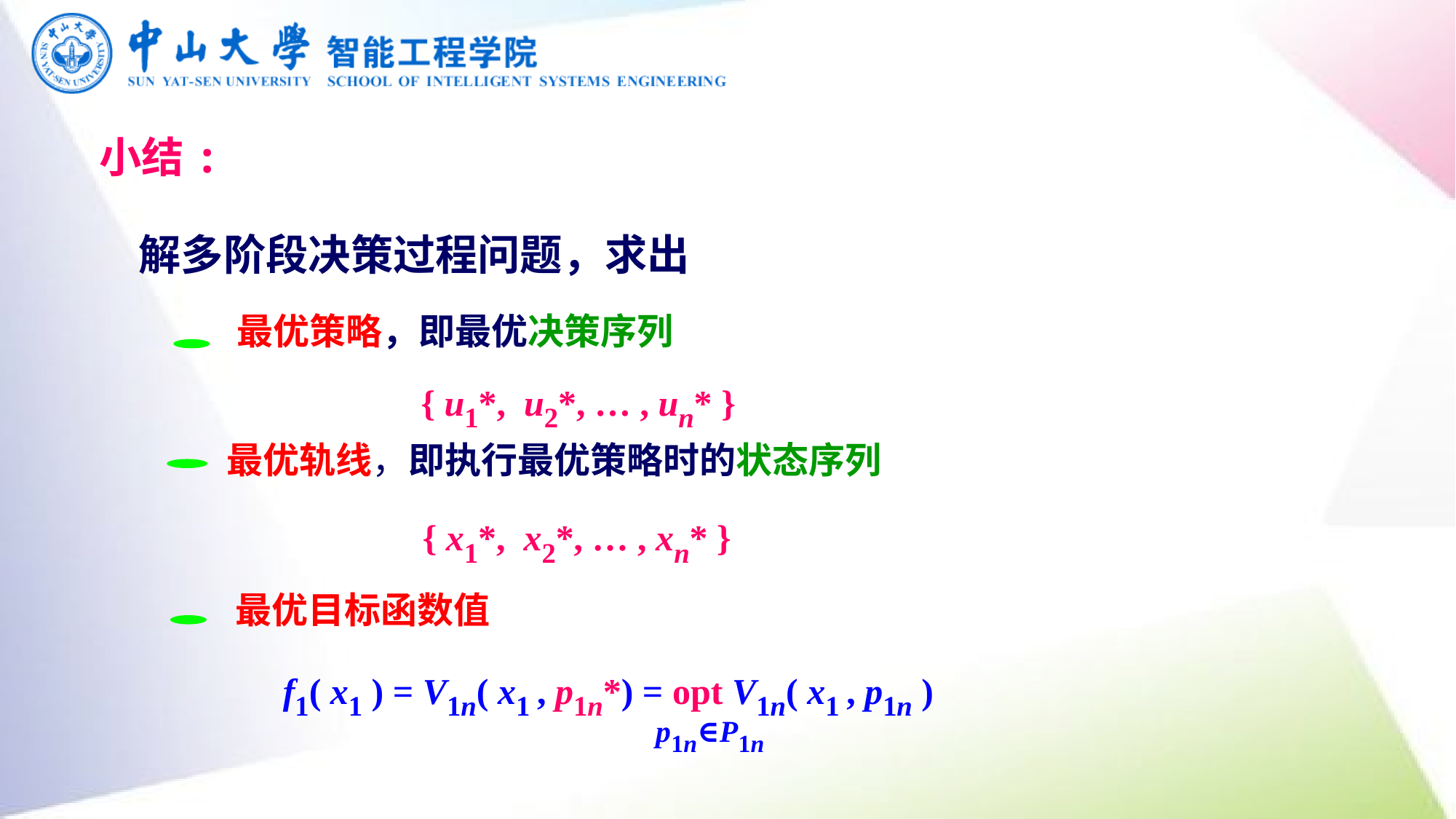

小结:
解多阶段决策过程问题，求出
  最优策略，即最优决策序列

{ u1*,  u2*, … , un* }
   最优轨线，即执行最优策略时的状态序列

{ x1*,  x2*, … , xn* }
  最优目标函数值

f1( x1 ) = V1n( x1 , p1n*) = opt V1n( x1 , p1n )
p1n∈P1n